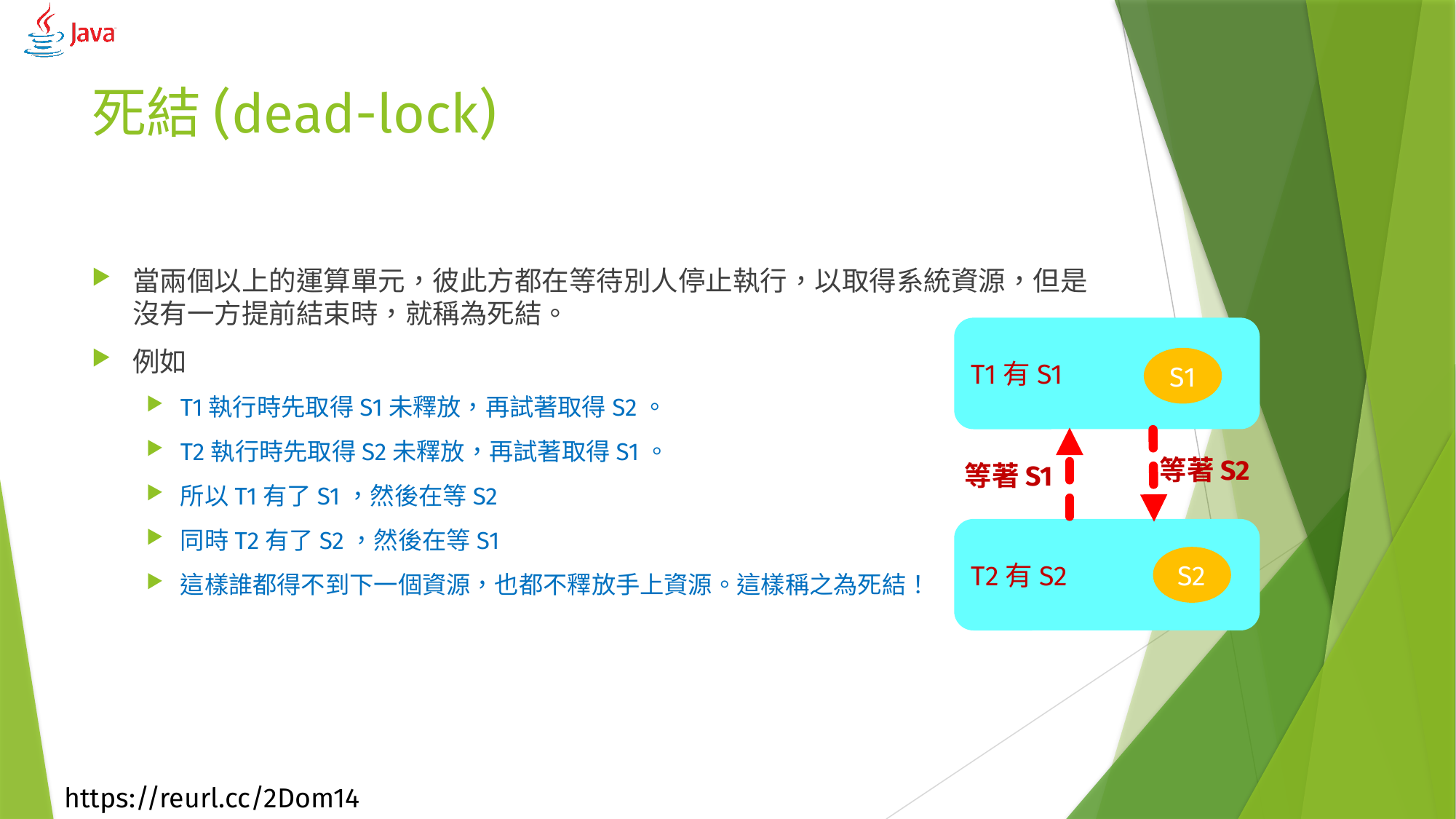

# 死結(dead-lock)
當兩個以上的運算單元，彼此方都在等待別人停止執行，以取得系統資源，但是沒有一方提前結束時，就稱為死結。
例如
T1執行時先取得S1未釋放，再試著取得S2。
T2執行時先取得S2未釋放，再試著取得S1。
所以T1有了S1，然後在等S2
同時T2有了S2，然後在等S1
這樣誰都得不到下一個資源，也都不釋放手上資源。這樣稱之為死結！

T1有S1
S1
等著S2
等著S1
T2有S2
S2